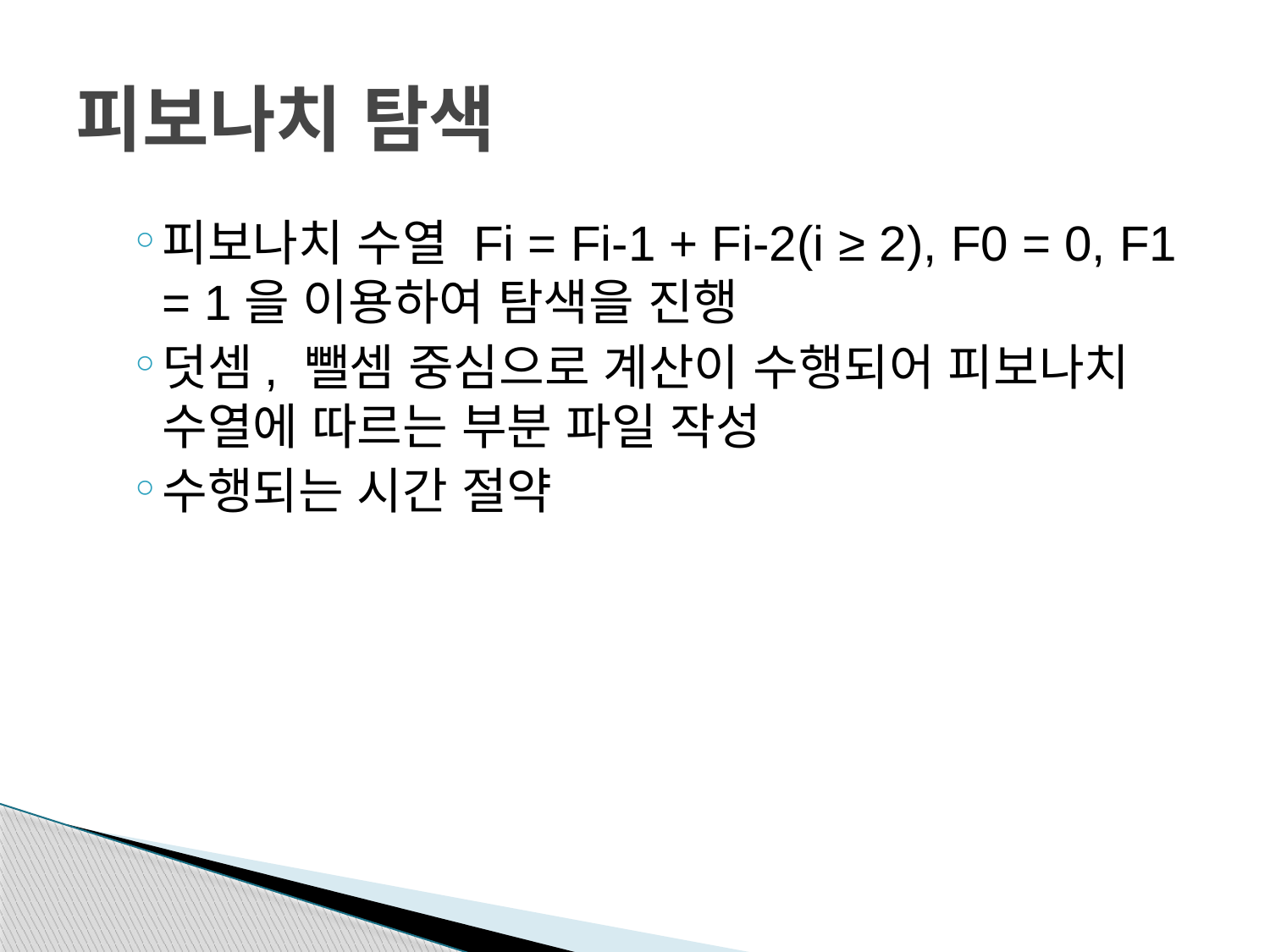

# 피보나치 탐색
피보나치 수열 Fi = Fi-1 + Fi-2(i ≥ 2), F0 = 0, F1 = 1을 이용하여 탐색을 진행
덧셈, 뺄셈 중심으로 계산이 수행되어 피보나치 수열에 따르는 부분 파일 작성
수행되는 시간 절약